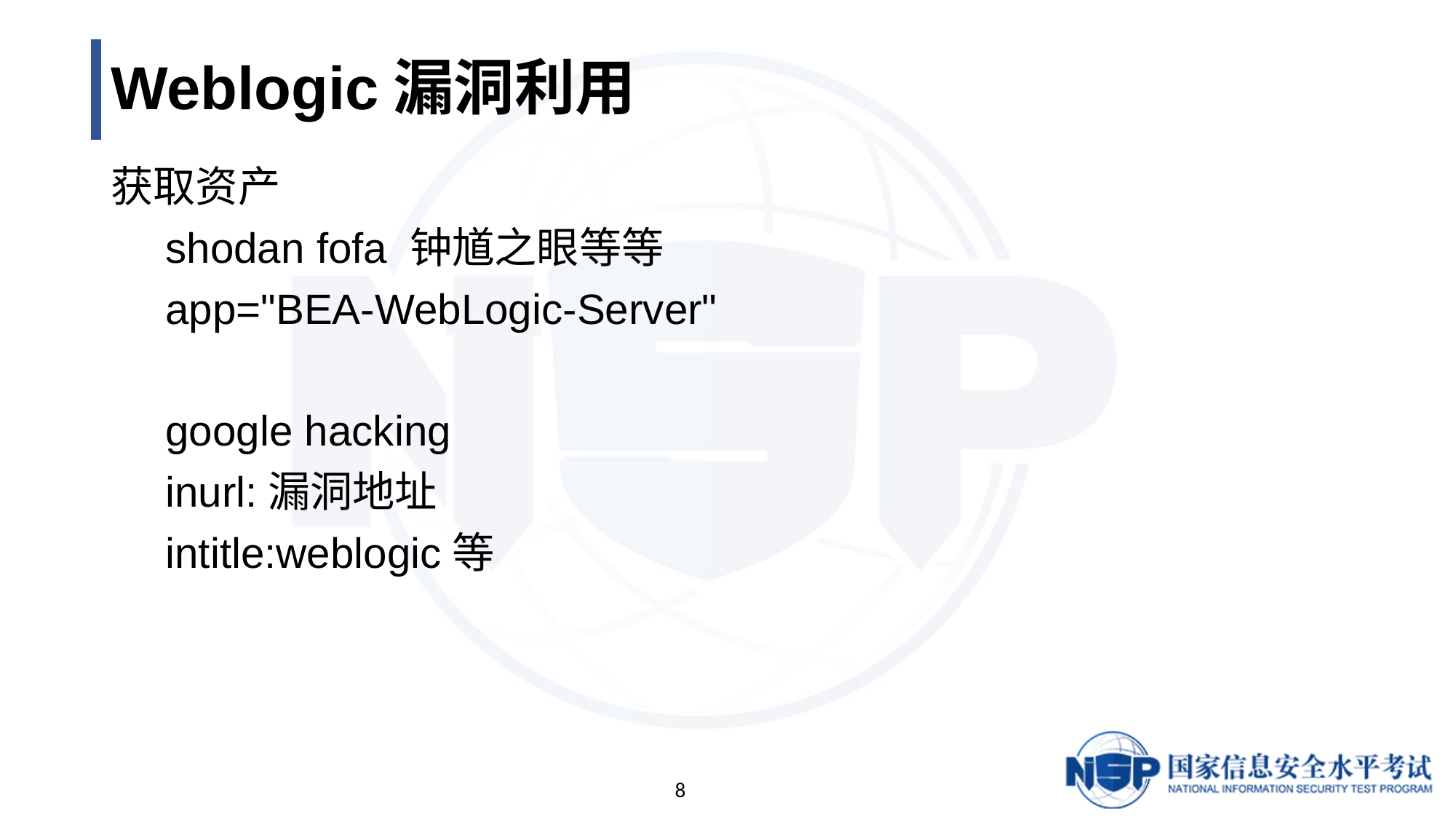

# Weblogic漏洞利用
获取资产
shodan fofa 钟馗之眼等等
app="BEA-WebLogic-Server"

google hacking
inurl:漏洞地址
intitle:weblogic等